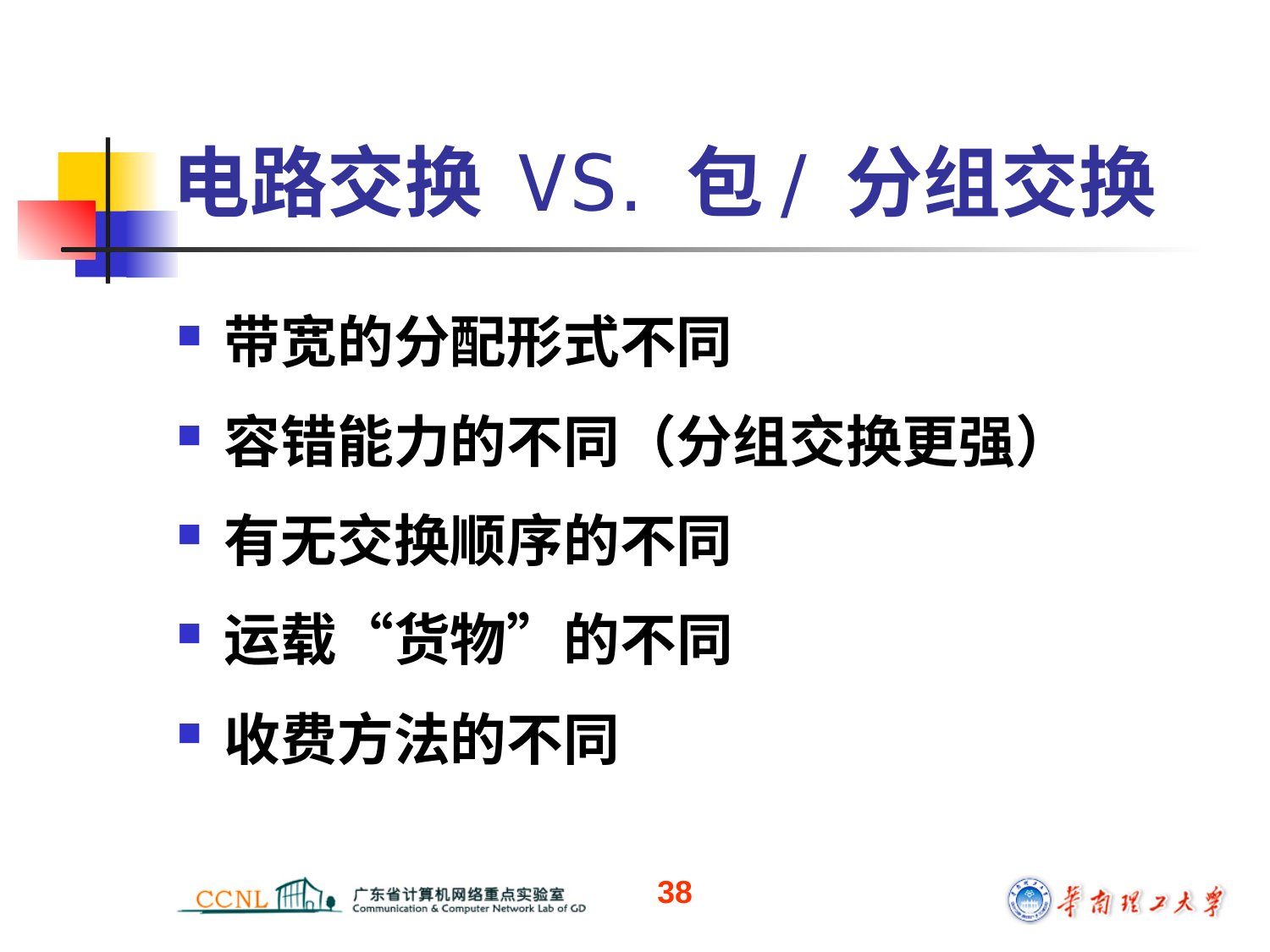

# 电路交换 VS. 包/分组交换
带宽的分配形式不同
容错能力的不同（分组交换更强）
有无交换顺序的不同
运载“货物”的不同
收费方法的不同